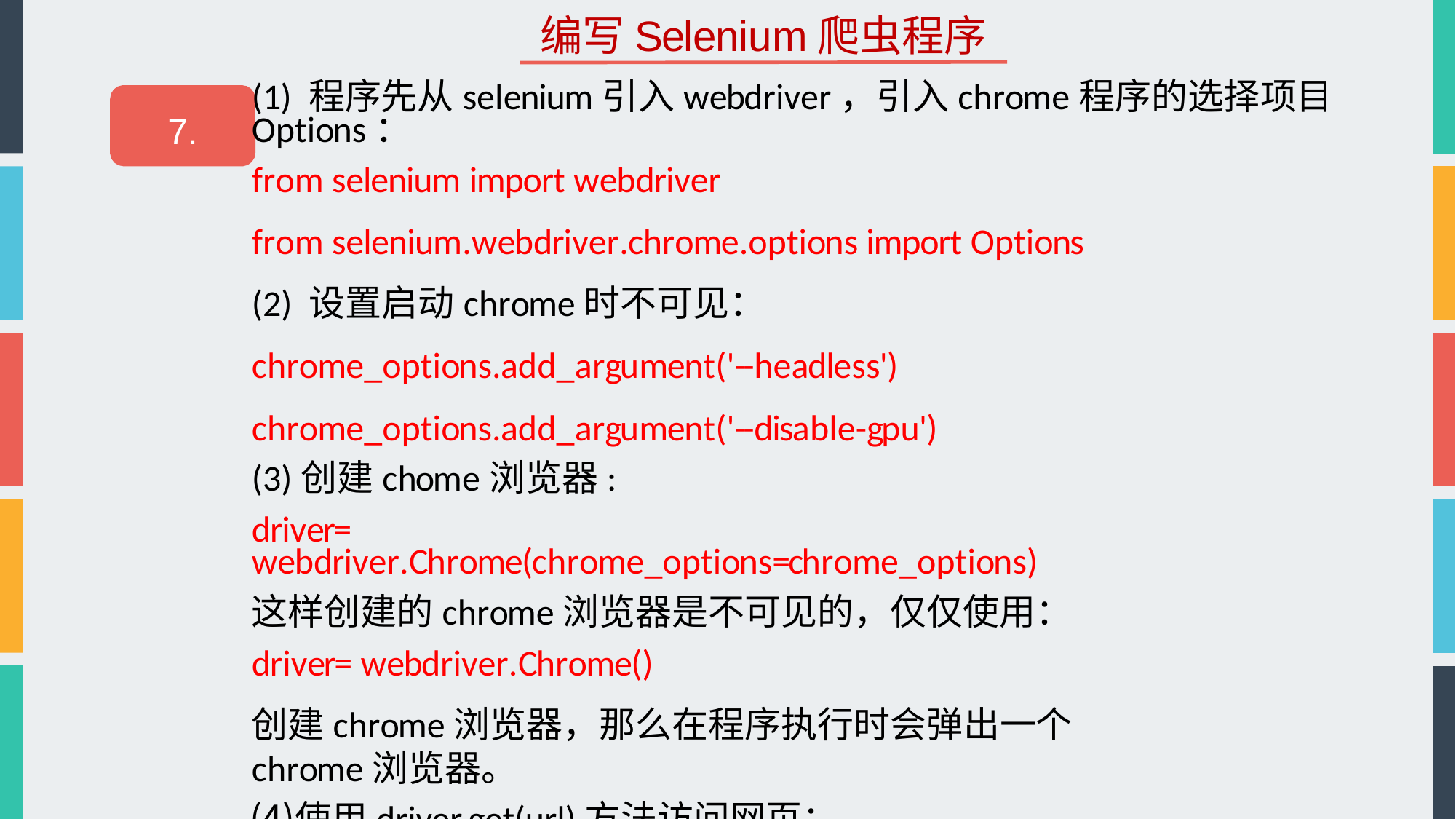

# 编写Selenium爬虫程序

(1) 程序先从selenium引入webdriver，引入chrome程序的选择项目Options：
from selenium import webdriver
from selenium.webdriver.chrome.options import Options
(2) 设置启动chrome时不可见：
chrome_options.add_argument('--headless')
chrome_options.add_argument('--disable-gpu')
(3)创建chome浏览器:
driver= webdriver.Chrome(chrome_options=chrome_options)
这样创建的chrome浏览器是不可见的，仅仅使用：
driver= webdriver.Chrome()
创建chrome浏览器，那么在程序执行时会弹出一个chrome浏览器。
使用driver.get(url)方法访问网页：
driver.get("http://127.0.0.1:5000")

7.